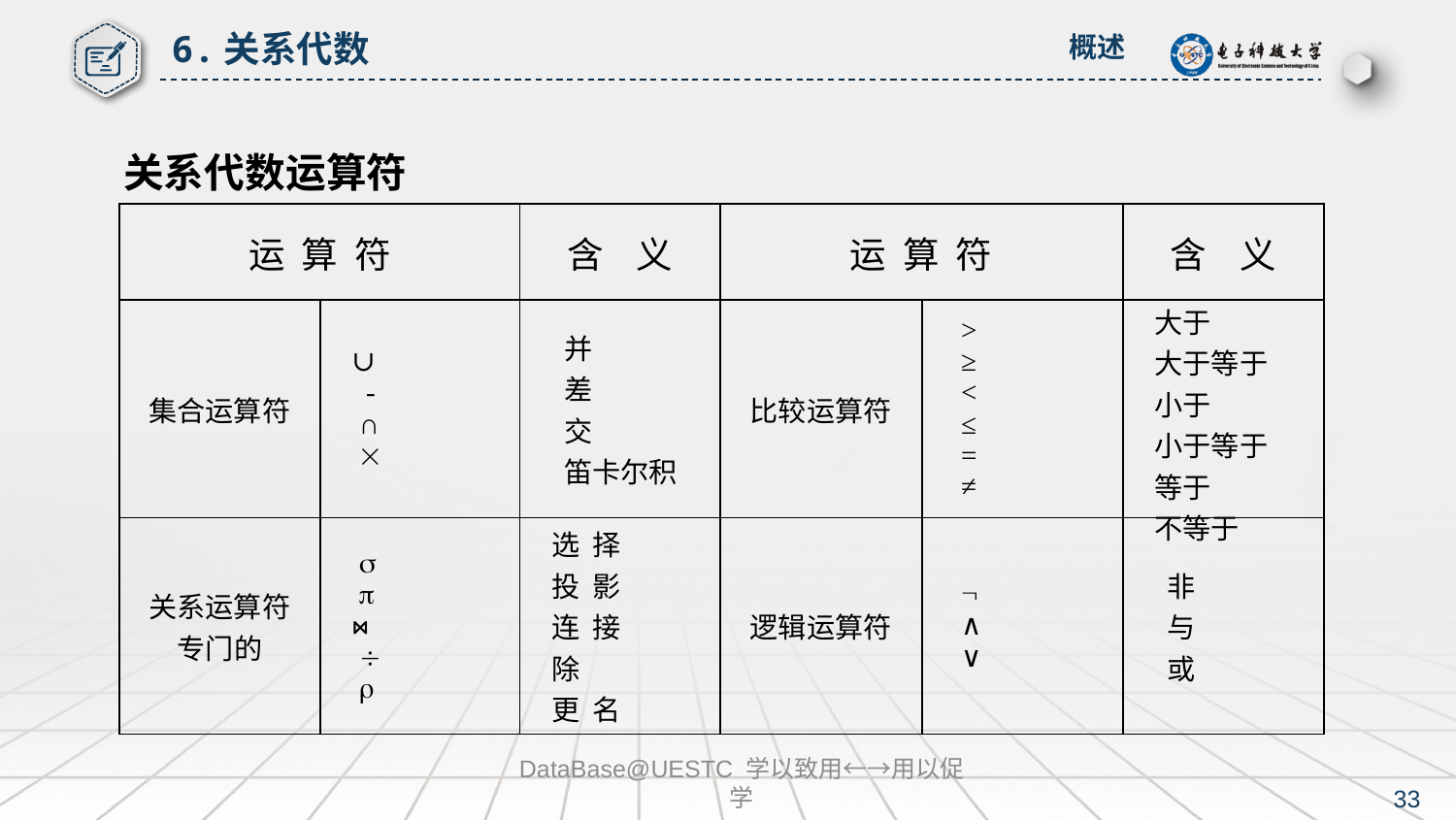

6.关系代数
概述
关系代数运算符
| 运 算 符 |  | 含 义 | 运 算 符 |  | 含 义 |
| --- | --- | --- | --- | --- | --- |
| 集合运算符 | ∪ - ∩ × | 并 差 交 笛卡尔积 | 比较运算符 | >  ≥ <  ≤ = ≠ | 大于 大于等于 小于 小于等于 等于 不等于 |
| 关系运算符 专门的 | σ π ⋈ ÷ ρ | 选 择 投 影 连 接 除 更 名 | 逻辑运算符 | ¬ ∧ ∨ | 非 与 或 |
DataBase@UESTC 学以致用←→用以促学
33